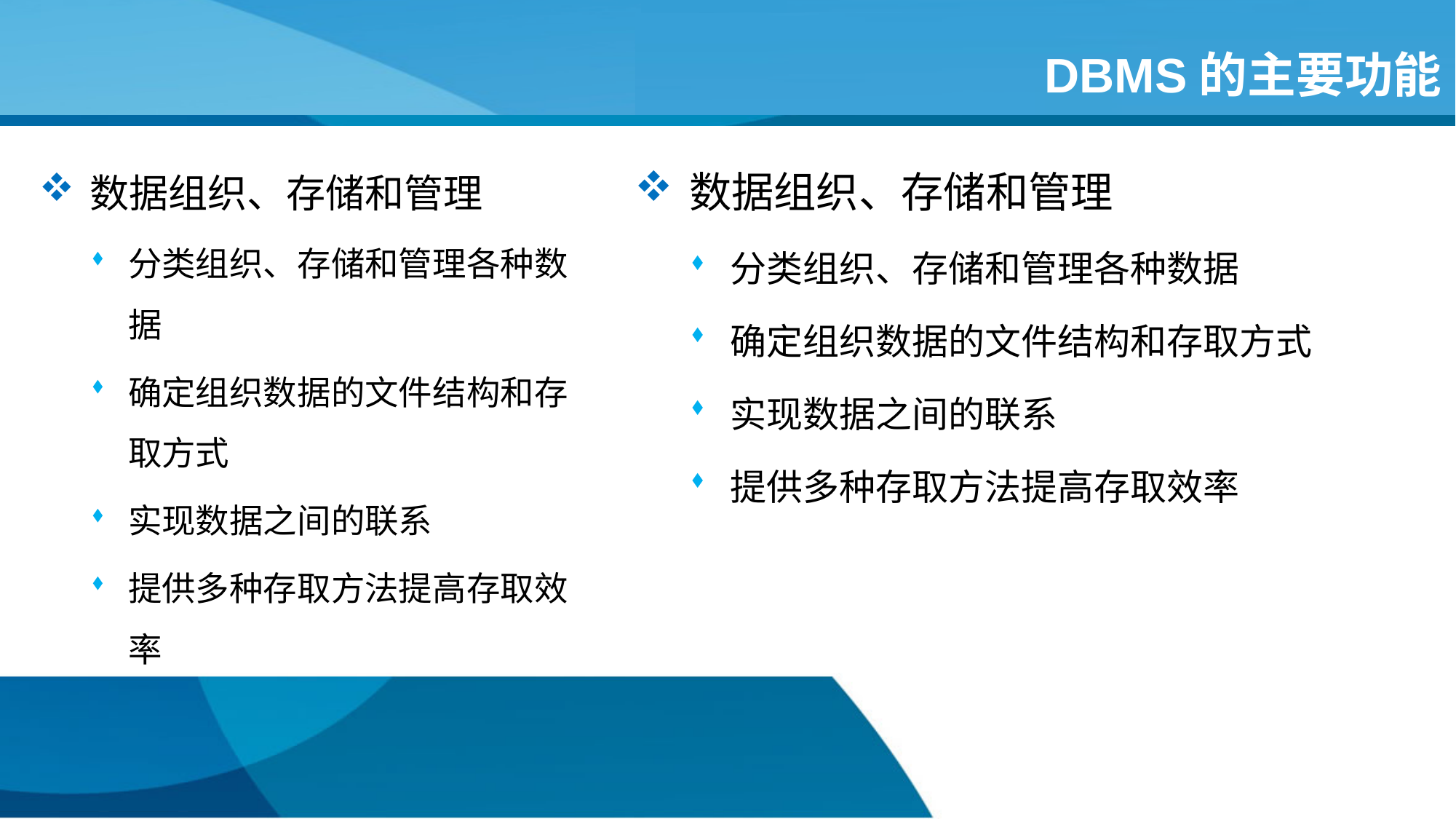

# DBMS的主要功能
数据组织、存储和管理
分类组织、存储和管理各种数据
确定组织数据的文件结构和存取方式
实现数据之间的联系
提供多种存取方法提高存取效率
数据组织、存储和管理
分类组织、存储和管理各种数据
确定组织数据的文件结构和存取方式
实现数据之间的联系
提供多种存取方法提高存取效率